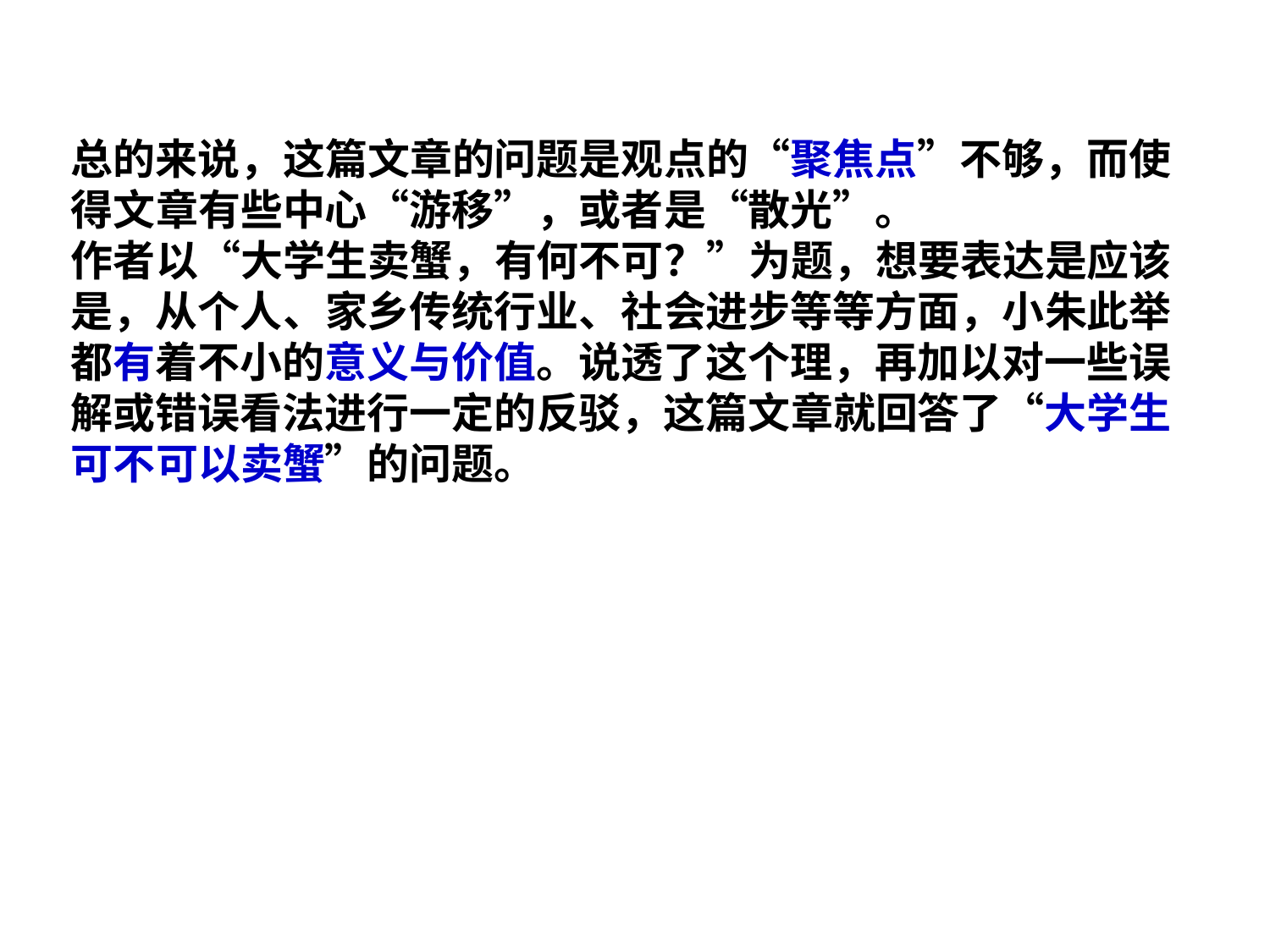

总的来说，这篇文章的问题是观点的“聚焦点”不够，而使得文章有些中心“游移”，或者是“散光”。
作者以“大学生卖蟹，有何不可？”为题，想要表达是应该是，从个人、家乡传统行业、社会进步等等方面，小朱此举都有着不小的意义与价值。说透了这个理，再加以对一些误解或错误看法进行一定的反驳，这篇文章就回答了“大学生可不可以卖蟹”的问题。